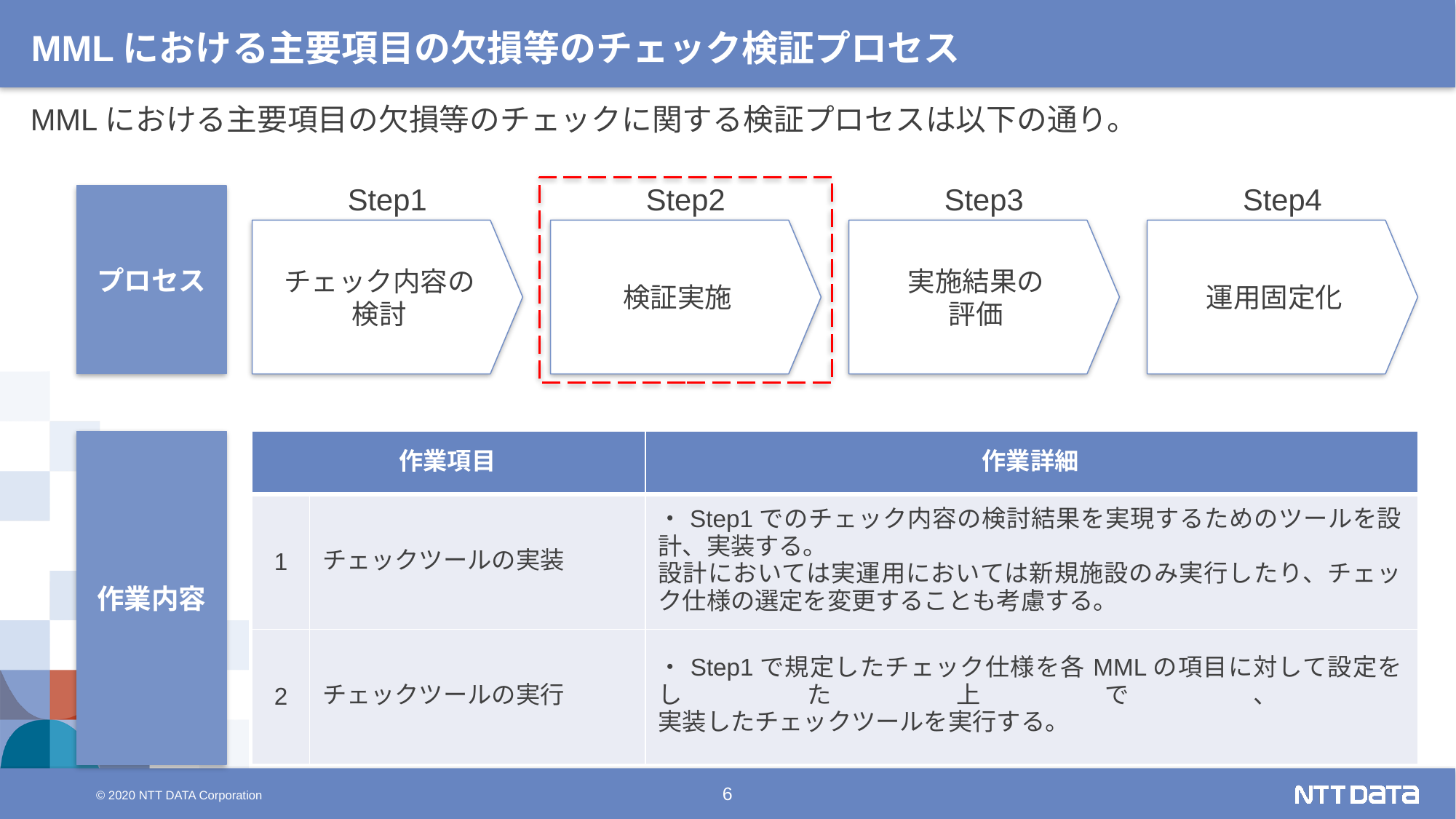

# MMLにおける主要項目の欠損等のチェック検証プロセス
MMLにおける主要項目の欠損等のチェックに関する検証プロセスは以下の通り。
Step1
Step2
Step3
Step4

プロセス
チェック内容の
検討
検証実施
実施結果の
評価
運用固定化
作業内容
| 作業項目 |  | 作業詳細 |
| --- | --- | --- |
| 1 | チェックツールの実装 | ・Step1でのチェック内容の検討結果を実現するためのツールを設計、実装する。 設計においては実運用においては新規施設のみ実行したり、チェック仕様の選定を変更することも考慮する。 |
| 2 | チェックツールの実行 | ・Step1で規定したチェック仕様を各MMLの項目に対して設定をした上で、 実装したチェックツールを実行する。 |